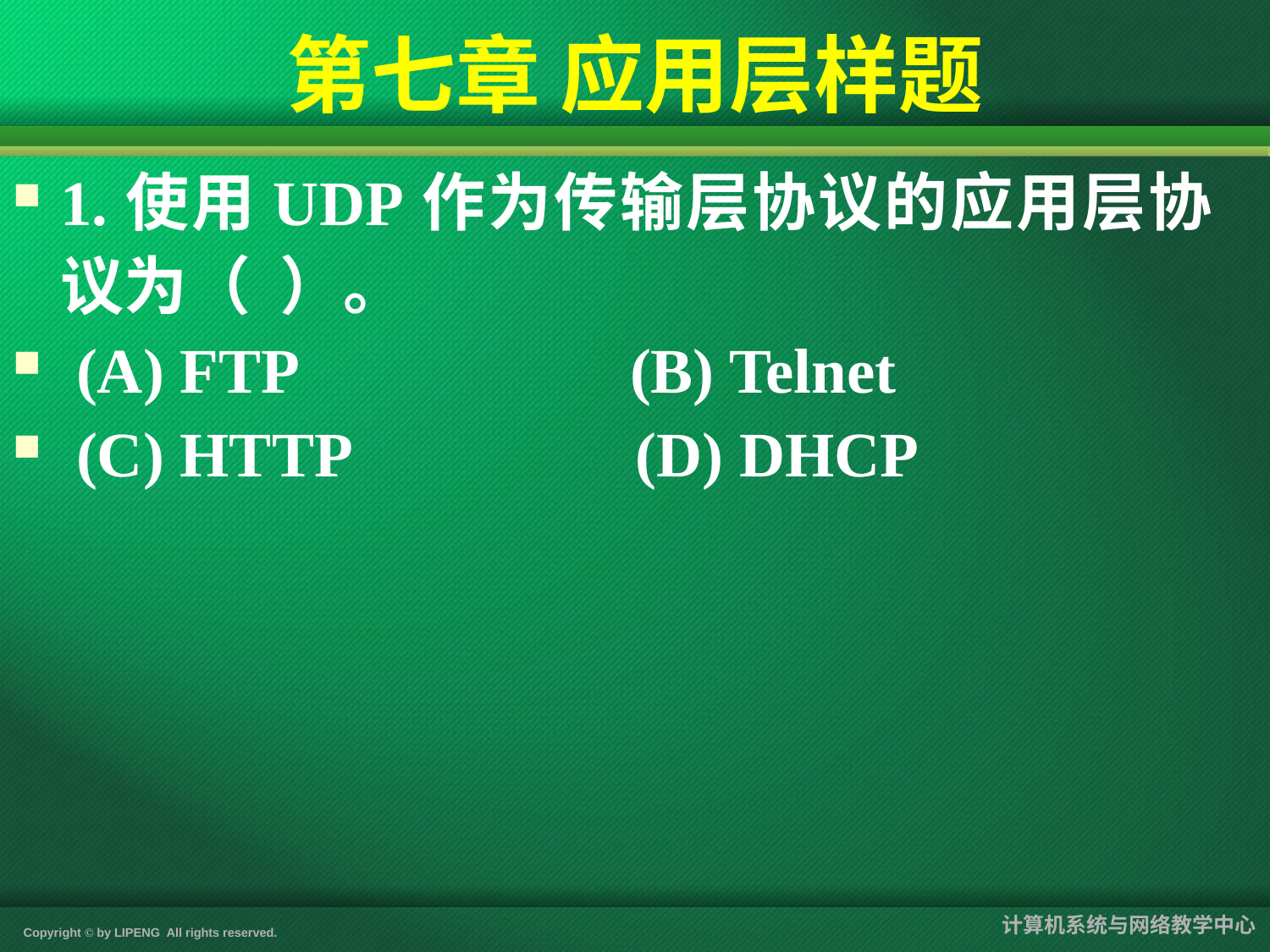

#
第七章 应用层样题
1.使用UDP作为传输层协议的应用层协议为（  ）。
 (A) FTP                     (B) Telnet
 (C) HTTP                  (D) DHCP